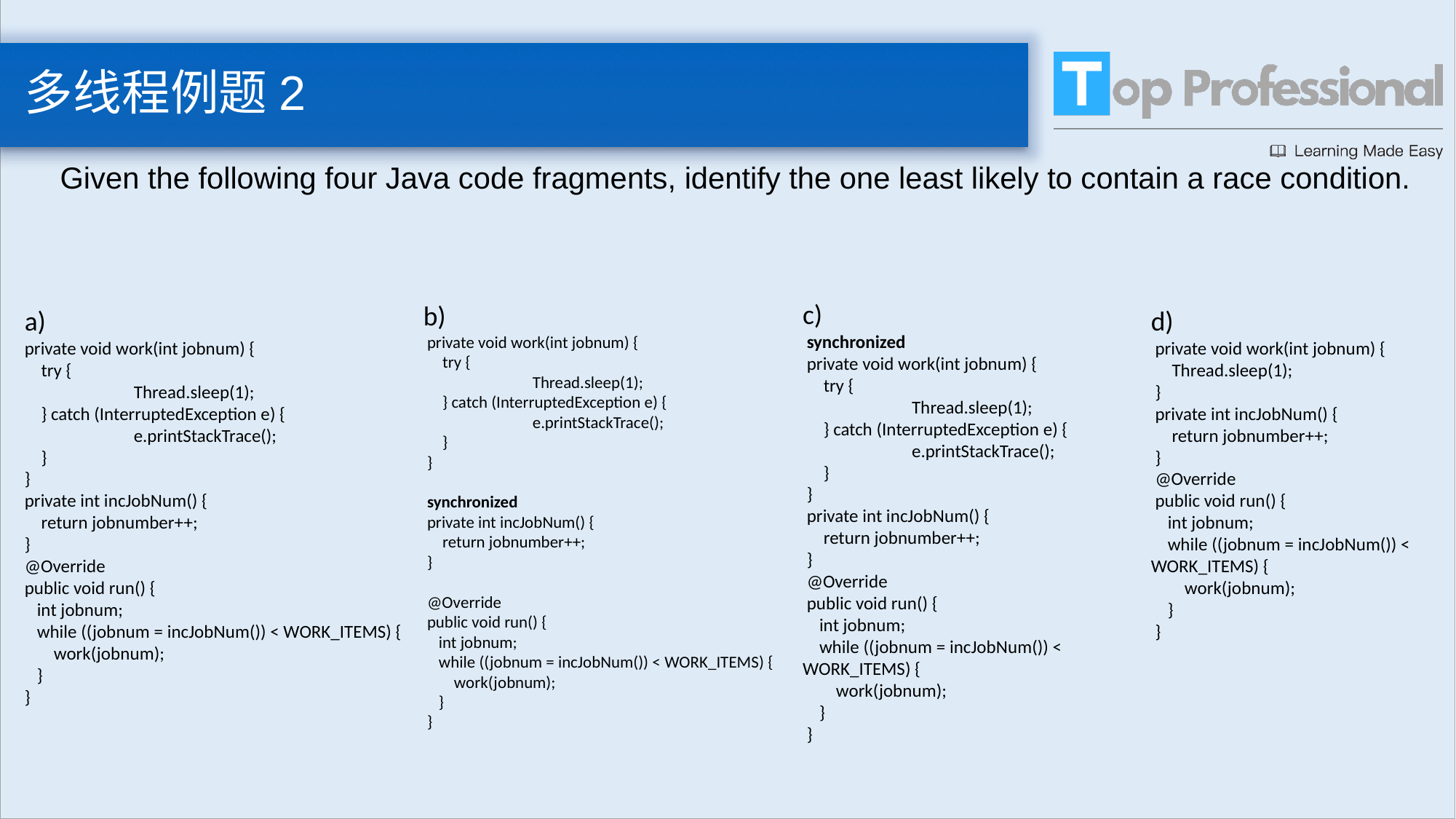

# 多线程例题2
Given the following four Java code fragments, identify the one least likely to contain a race condition.
c)
 synchronized
 private void work(int jobnum) {
     try {
 	Thread.sleep(1);
     } catch (InterruptedException e) {
 	e.printStackTrace();
     }
 }
 private int incJobNum() {
     return jobnumber++;
 }
 @Override
 public void run() {
    int jobnum;
    while ((jobnum = incJobNum()) < WORK_ITEMS) {
        work(jobnum);
    }
 }
b)
 private void work(int jobnum) {
     try {
 	Thread.sleep(1);
     } catch (InterruptedException e) {
 	e.printStackTrace();
     }
 }

 synchronized
 private int incJobNum() {
     return jobnumber++;
 }

 @Override
 public void run() {
    int jobnum;
    while ((jobnum = incJobNum()) < WORK_ITEMS) {
        work(jobnum);
    }
 }
a)
private void work(int jobnum) {
    try {
	Thread.sleep(1);
    } catch (InterruptedException e) {
	e.printStackTrace();
    }
}
private int incJobNum() {
    return jobnumber++;
}
@Override
public void run() {
   int jobnum;
   while ((jobnum = incJobNum()) < WORK_ITEMS) {
       work(jobnum);
   }
}
d)
 private void work(int jobnum) {
     Thread.sleep(1);
 }
 private int incJobNum() {
     return jobnumber++;
 }
 @Override
 public void run() {
    int jobnum;
    while ((jobnum = incJobNum()) < WORK_ITEMS) {
        work(jobnum);
    }
 }